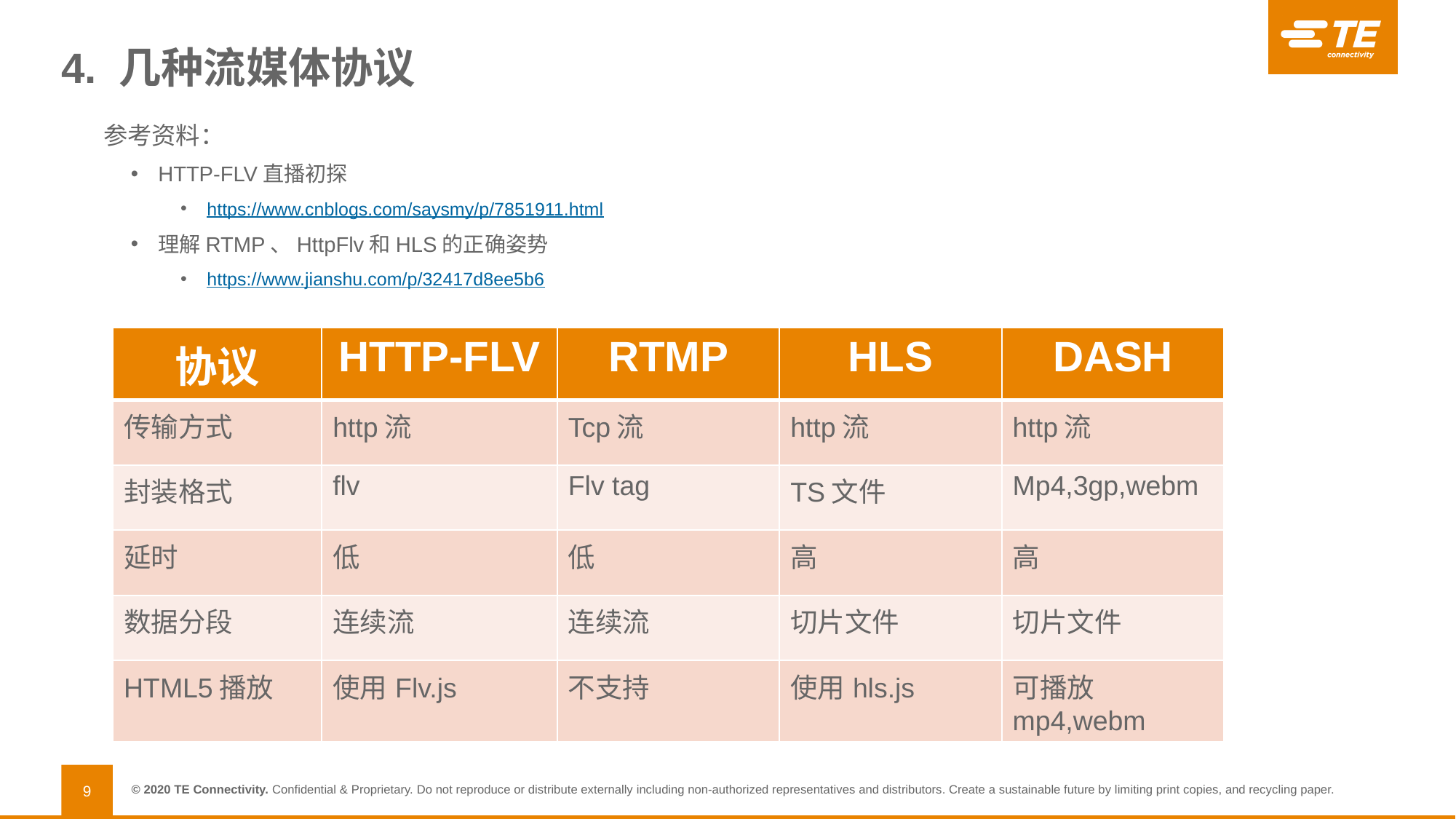

# 4. 几种流媒体协议
参考资料：
HTTP-FLV直播初探
https://www.cnblogs.com/saysmy/p/7851911.html
理解RTMP、HttpFlv和HLS的正确姿势
https://www.jianshu.com/p/32417d8ee5b6

| 协议 | HTTP-FLV | RTMP | HLS | DASH |
| --- | --- | --- | --- | --- |
| 传输方式 | http流 | Tcp流 | http流 | http流 |
| 封装格式 | flv | Flv tag | TS文件 | Mp4,3gp,webm |
| 延时 | 低 | 低 | 高 | 高 |
| 数据分段 | 连续流 | 连续流 | 切片文件 | 切片文件 |
| HTML5播放 | 使用Flv.js | 不支持 | 使用hls.js | 可播放mp4,webm |
9